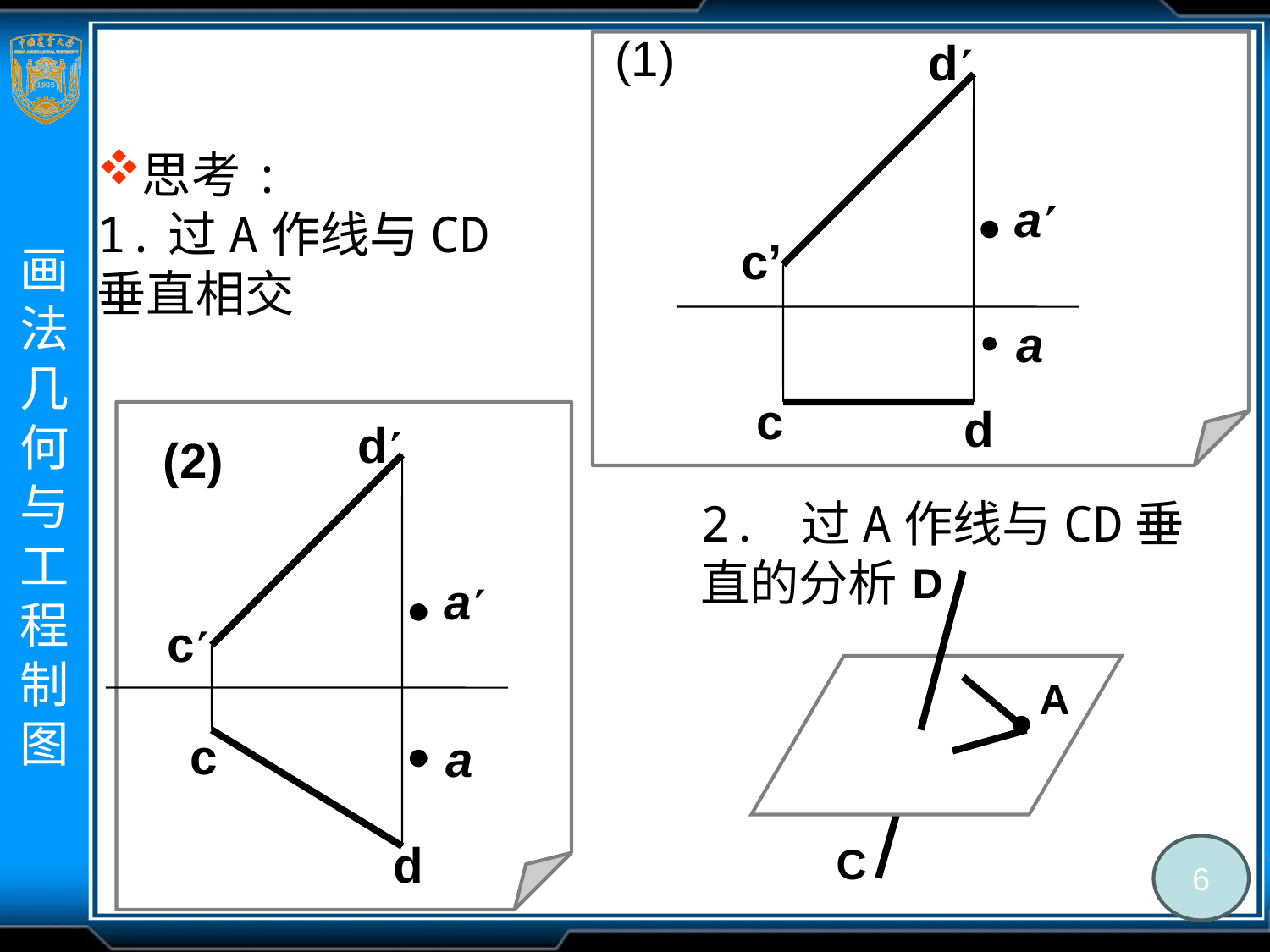

(1)
d′

思考:
1.过A作线与CD垂直相交
a′
c’

a

c
d

d′
(2)

2. 过A作线与CD垂直的分析
D
a′

c′

A

c

a

d
C
6